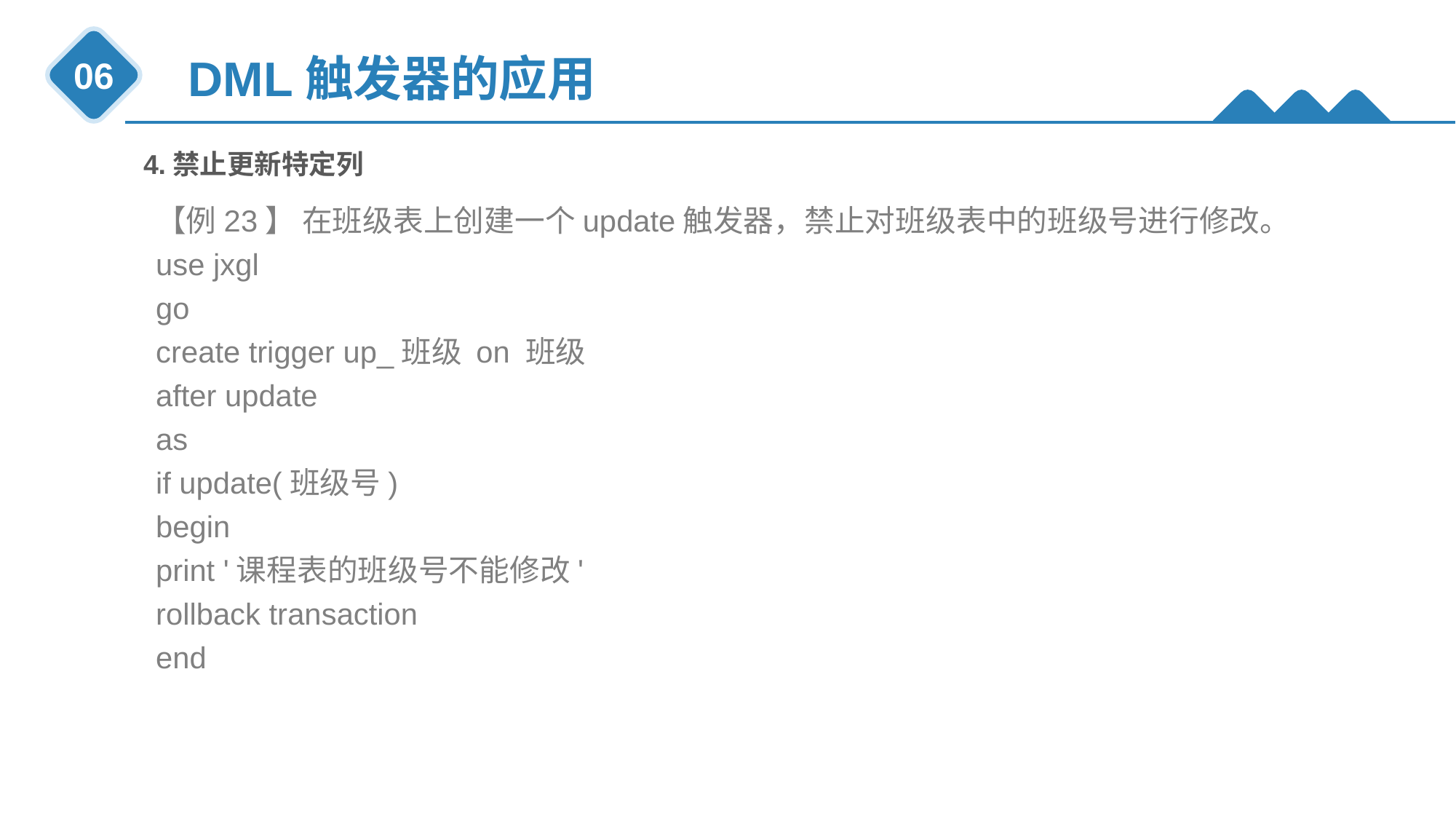

DML触发器的应用
06

4.禁止更新特定列
【例23】 在班级表上创建一个update触发器，禁止对班级表中的班级号进行修改。
use jxgl
go
create trigger up_班级 on 班级
after update
as
if update(班级号)
begin
print '课程表的班级号不能修改'
rollback transaction
end